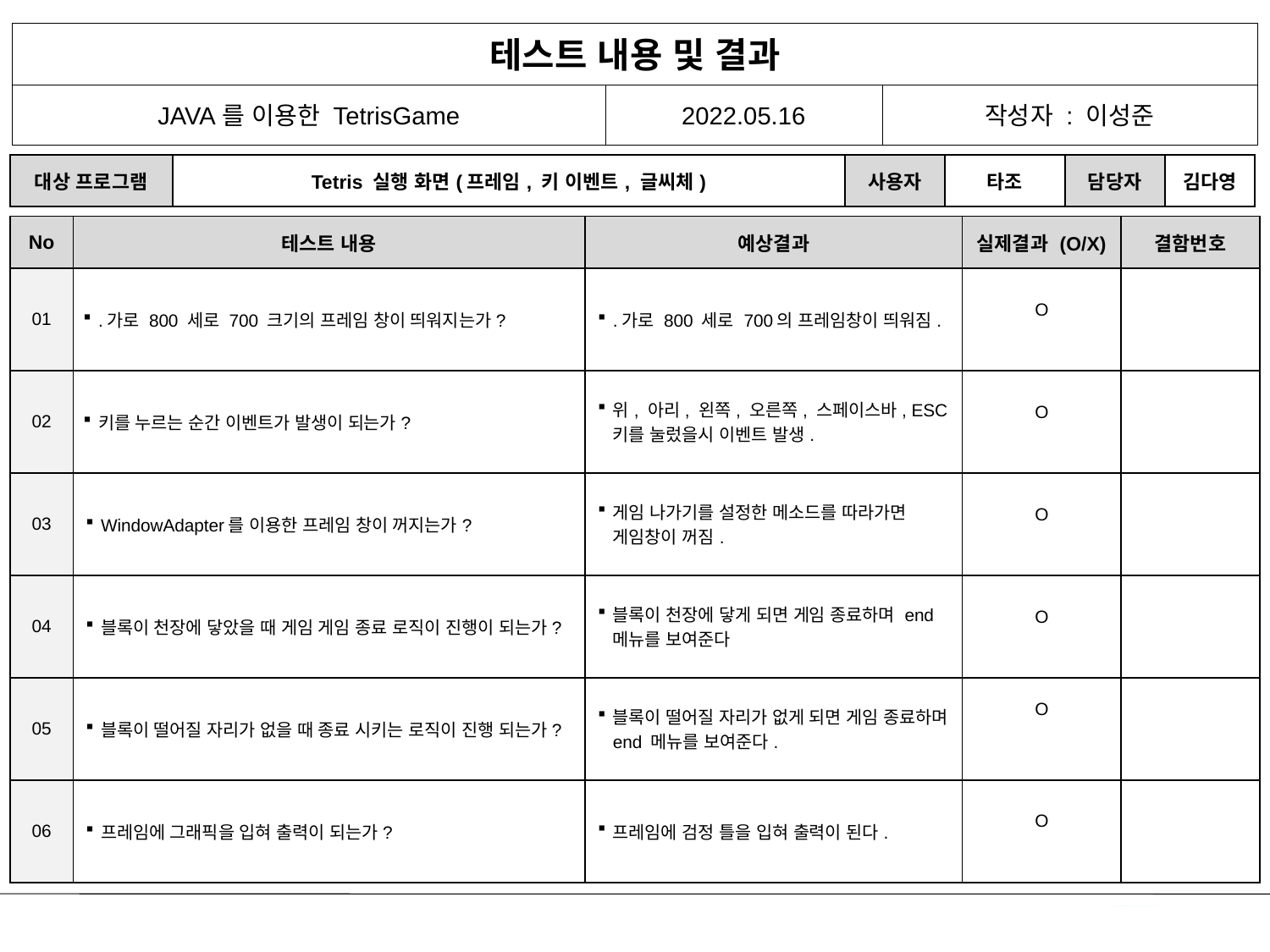

테스트 내용 및 결과
JAVA를 이용한 TetrisGame
2022.05.16
작성자 : 이성준
| 대상 프로그램 | Tetris 실행 화면(프레임, 키 이벤트, 글씨체) | 사용자 | 타조 | 담당자 | 김다영 |
| --- | --- | --- | --- | --- | --- |
| No | 테스트 내용 | 예상결과 | 실제결과 (O/X) | 결함번호 |
| --- | --- | --- | --- | --- |
| 01 | .가로 800 세로 700 크기의 프레임 창이 띄워지는가? | .가로 800 세로 700의 프레임창이 띄워짐. | O |  |
| 02 | 키를 누르는 순간 이벤트가 발생이 되는가? | 위, 아리, 왼쪽, 오른쪽, 스페이스바, ESC 키를 눌렀을시 이벤트 발생. | O |  |
| 03 | WindowAdapter를 이용한 프레임 창이 꺼지는가? | 게임 나가기를 설정한 메소드를 따라가면 게임창이 꺼짐. | O |  |
| 04 | 블록이 천장에 닿았을 때 게임 게임 종료 로직이 진행이 되는가? | 블록이 천장에 닿게 되면 게임 종료하며 end 메뉴를 보여준다 | O |  |
| 05 | 블록이 떨어질 자리가 없을 때 종료 시키는 로직이 진행 되는가? | 블록이 떨어질 자리가 없게 되면 게임 종료하며 end 메뉴를 보여준다. | O |  |
| 06 | 프레임에 그래픽을 입혀 출력이 되는가? | 프레임에 검정 틀을 입혀 출력이 된다. | O |  |